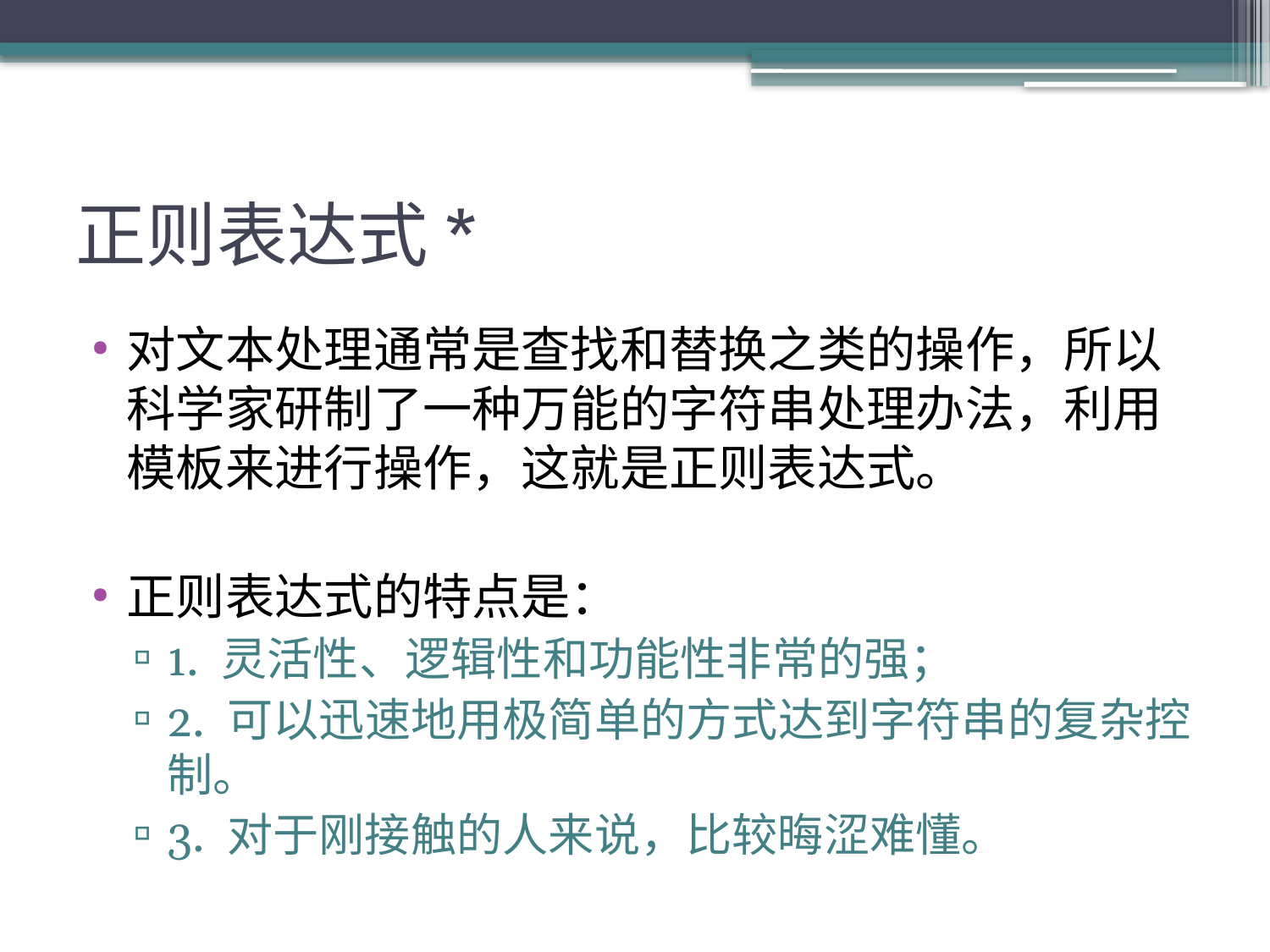

# 正则表达式*
对文本处理通常是查找和替换之类的操作，所以科学家研制了一种万能的字符串处理办法，利用模板来进行操作，这就是正则表达式。

正则表达式的特点是：
1. 灵活性、逻辑性和功能性非常的强；
2. 可以迅速地用极简单的方式达到字符串的复杂控制。
3. 对于刚接触的人来说，比较晦涩难懂。